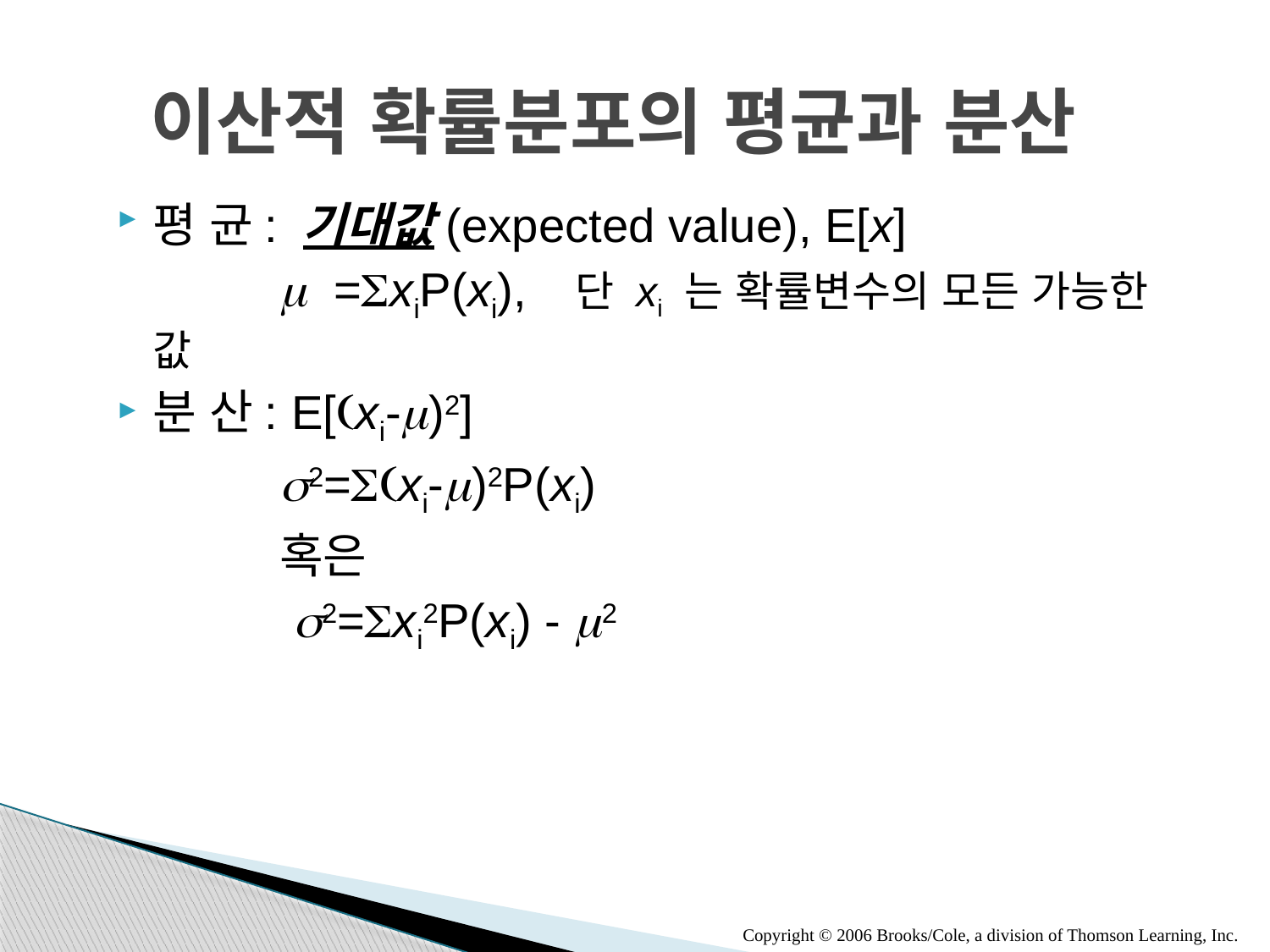

# 이산적 확률분포의 평균과 분산
평 균: 기대값(expected value), E[x]
		μ  =ΣxiP(xi),  단 xi 는 확률변수의 모든 가능한 값
분 산: E[(xi-μ)2]
		σ2=Σ(xi-μ)2P(xi)
		혹은
		 σ2=Σxi2P(xi) - μ2